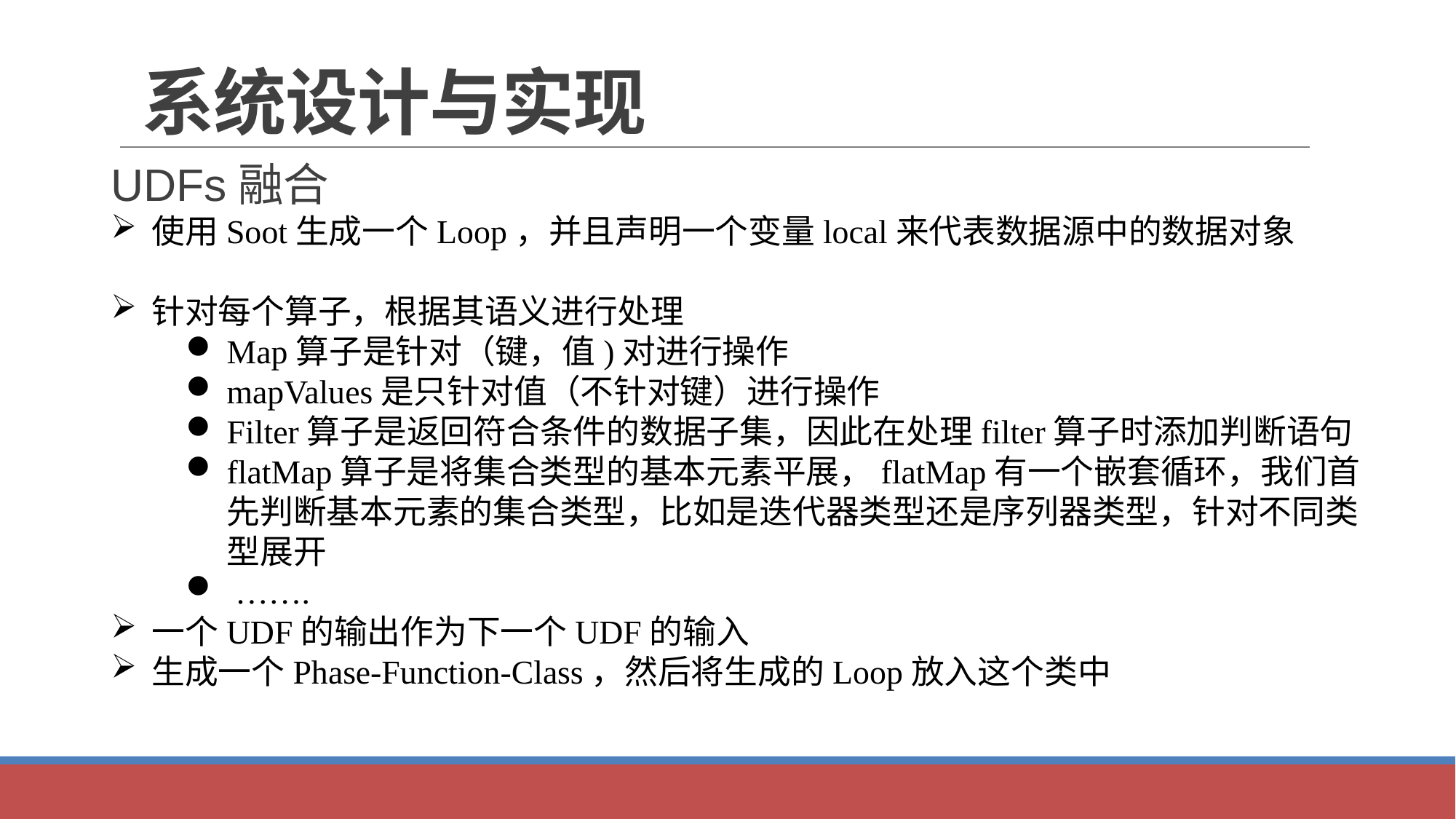

# 系统设计与实现
UDFs融合
使用Soot生成一个Loop，并且声明一个变量local来代表数据源中的数据对象

针对每个算子，根据其语义进行处理
Map算子是针对（键，值)对进行操作
mapValues是只针对值（不针对键）进行操作
Filter算子是返回符合条件的数据子集，因此在处理filter算子时添加判断语句
flatMap算子是将集合类型的基本元素平展，flatMap有一个嵌套循环，我们首先判断基本元素的集合类型，比如是迭代器类型还是序列器类型，针对不同类型展开
 …….
一个UDF的输出作为下一个UDF的输入
生成一个Phase-Function-Class，然后将生成的Loop放入这个类中